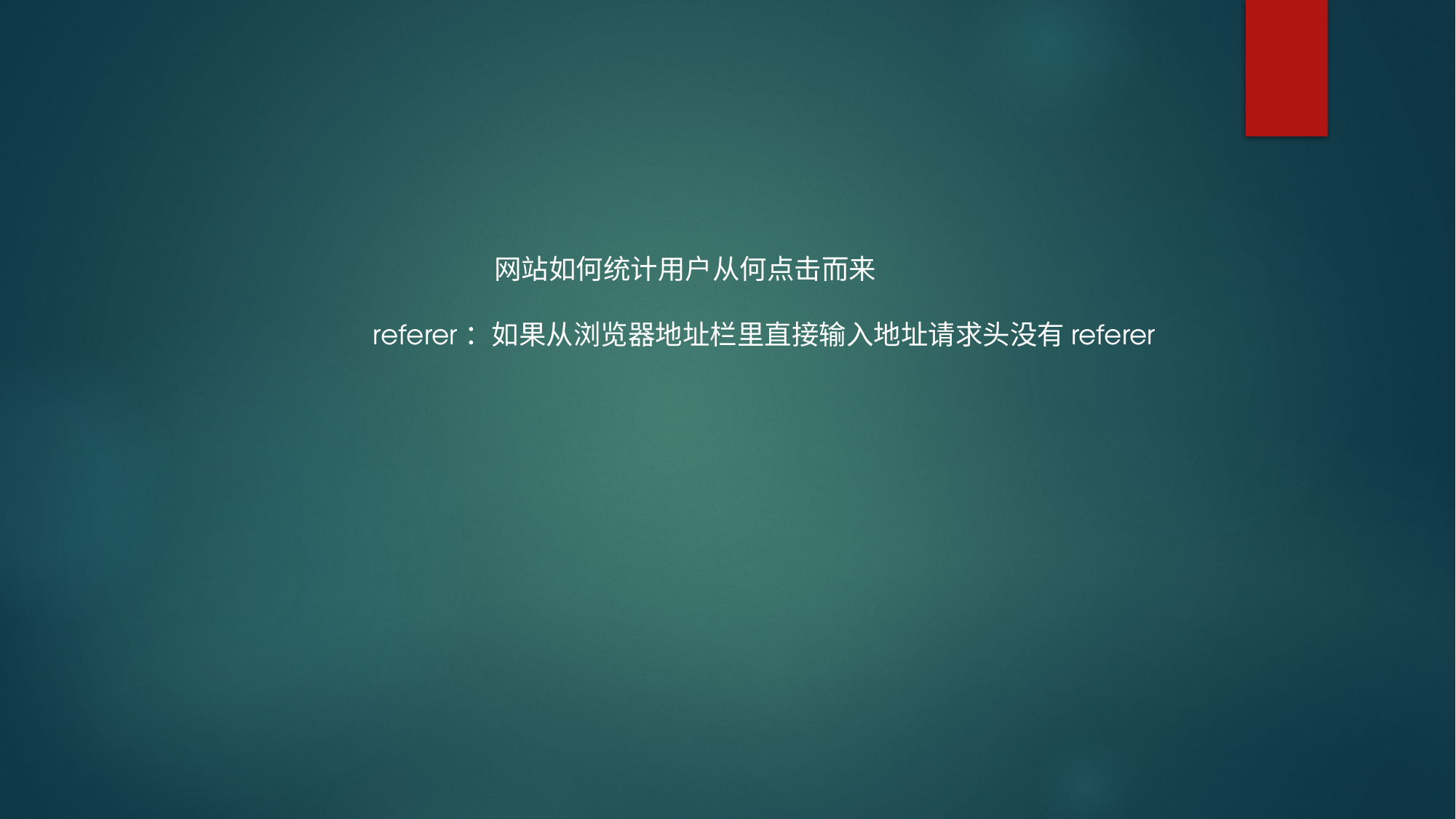

网站如何统计用户从何点击而来

                   referer：如果从浏览器地址栏里直接输入地址请求头没有referer